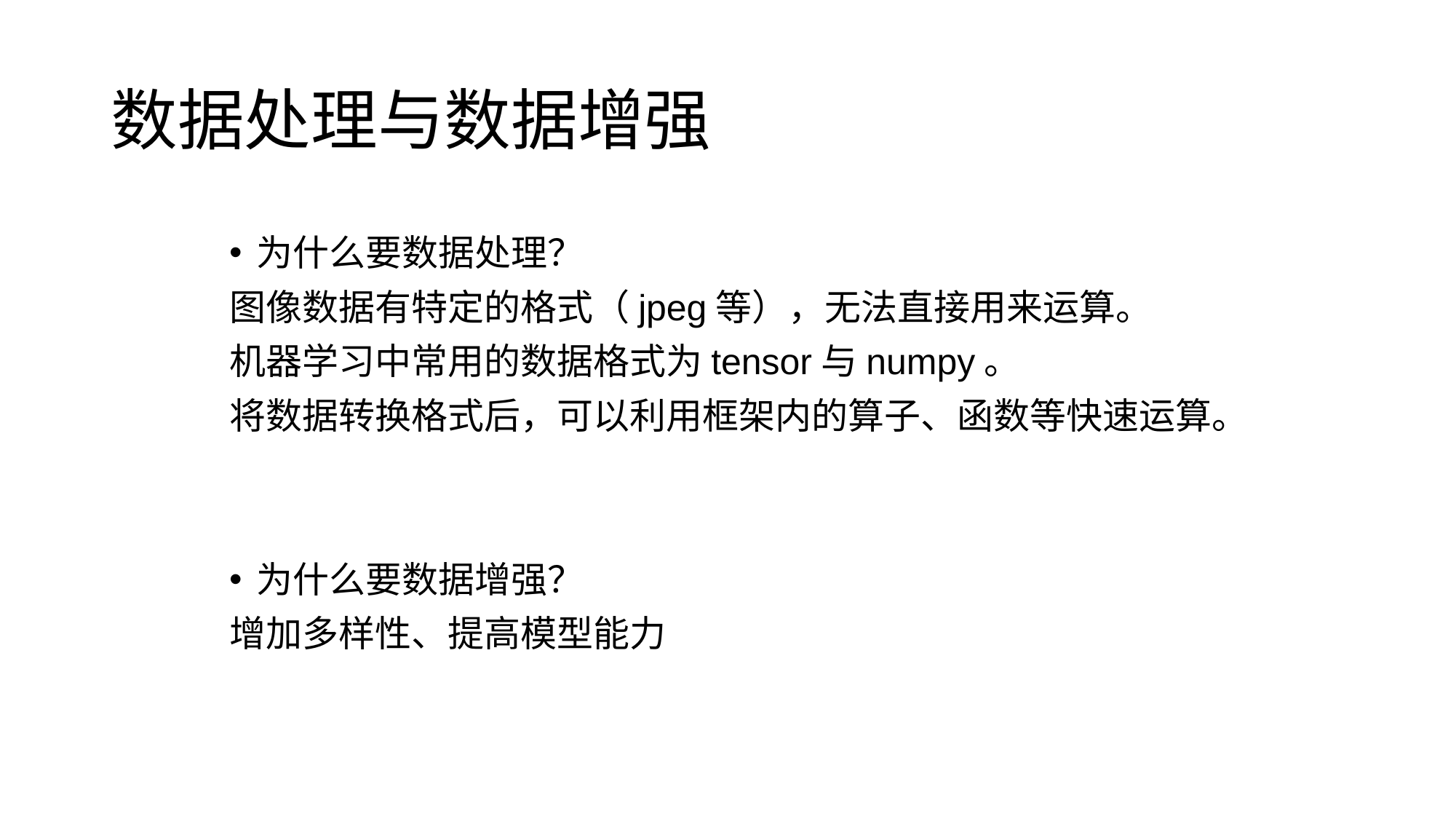

# 数据处理与数据增强
为什么要数据处理？
图像数据有特定的格式（jpeg等），无法直接用来运算。
机器学习中常用的数据格式为tensor与numpy。
将数据转换格式后，可以利用框架内的算子、函数等快速运算。

为什么要数据增强？
增加多样性、提高模型能力